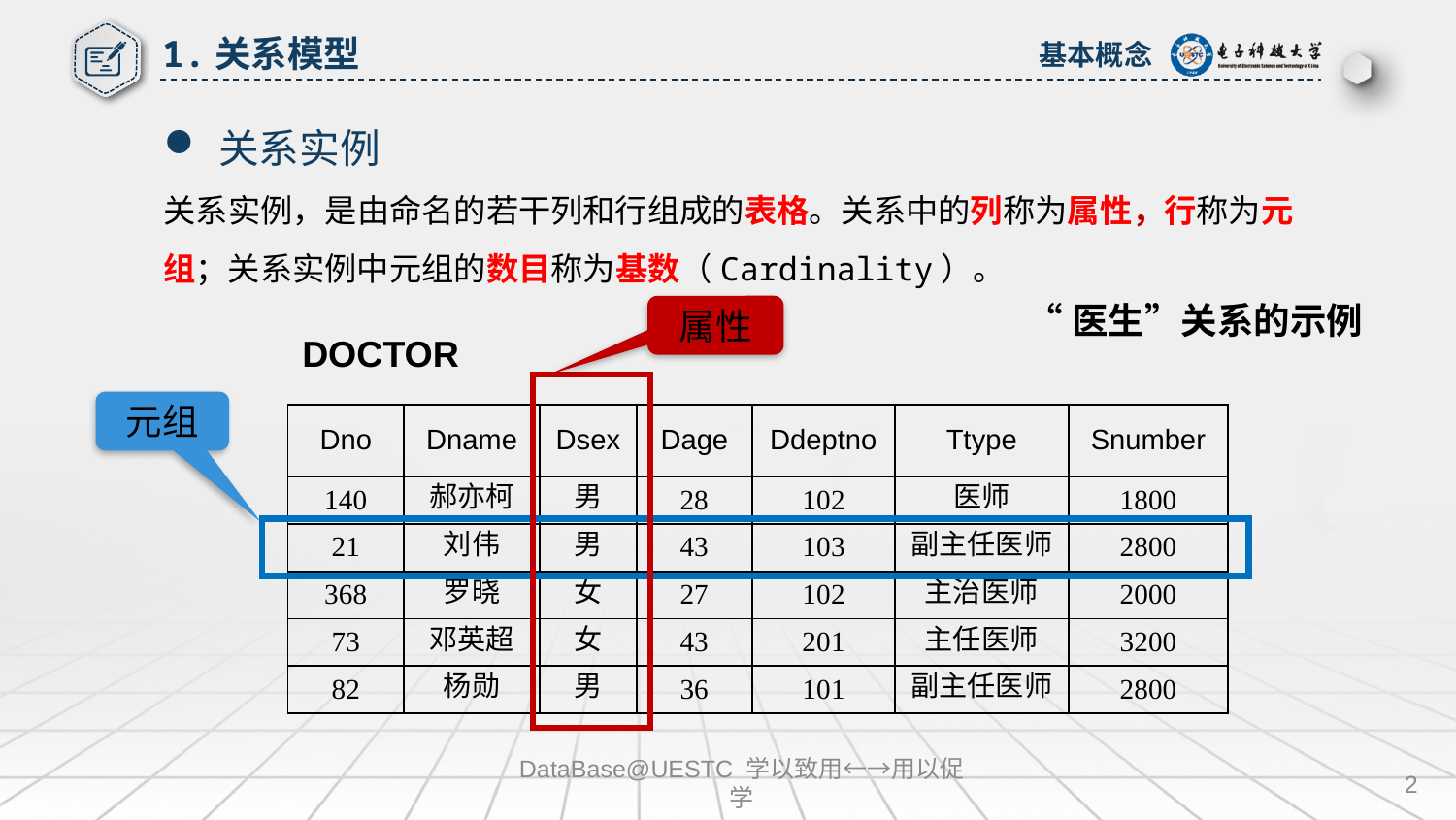

1.关系模型
基本概念
关系实例
关系实例，是由命名的若干列和行组成的表格。关系中的列称为属性，行称为元组；关系实例中元组的数目称为基数（Cardinality）。

“医生”关系的示例
属性
DOCTOR

元组
| Dno | Dname | Dsex | Dage | Ddeptno | Ttype | Snumber |
| --- | --- | --- | --- | --- | --- | --- |
| 140 | 郝亦柯 | 男 | 28 | 102 | 医师 | 1800 |
| 21 | 刘伟 | 男 | 43 | 103 | 副主任医师 | 2800 |
| 368 | 罗晓 | 女 | 27 | 102 | 主治医师 | 2000 |
| 73 | 邓英超 | 女 | 43 | 201 | 主任医师 | 3200 |
| 82 | 杨勋 | 男 | 36 | 101 | 副主任医师 | 2800 |

DataBase@UESTC 学以致用←→用以促学
2